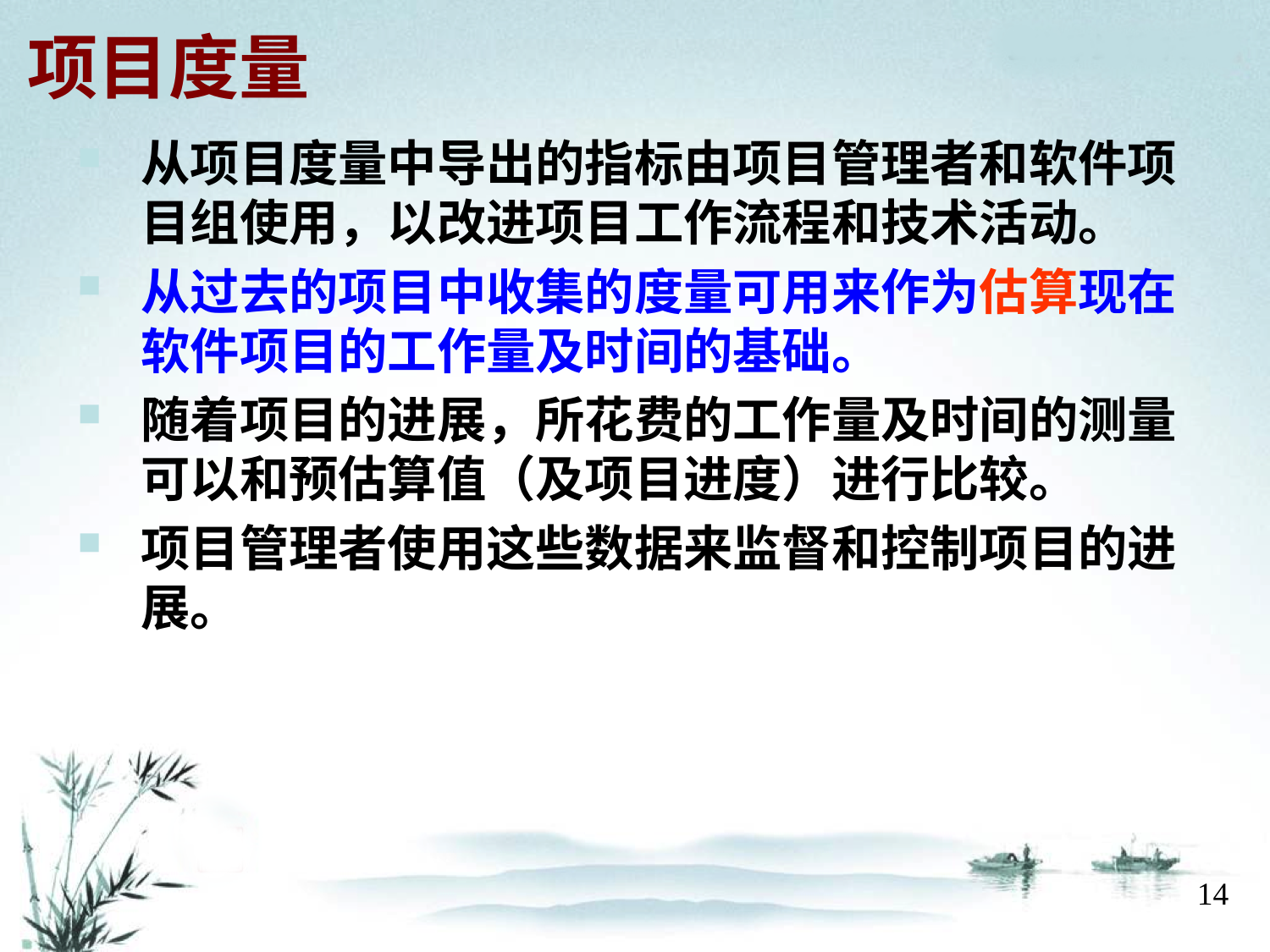

# 项目度量
从项目度量中导出的指标由项目管理者和软件项目组使用，以改进项目工作流程和技术活动。
从过去的项目中收集的度量可用来作为估算现在软件项目的工作量及时间的基础。
随着项目的进展，所花费的工作量及时间的测量可以和预估算值（及项目进度）进行比较。
项目管理者使用这些数据来监督和控制项目的进展。
14